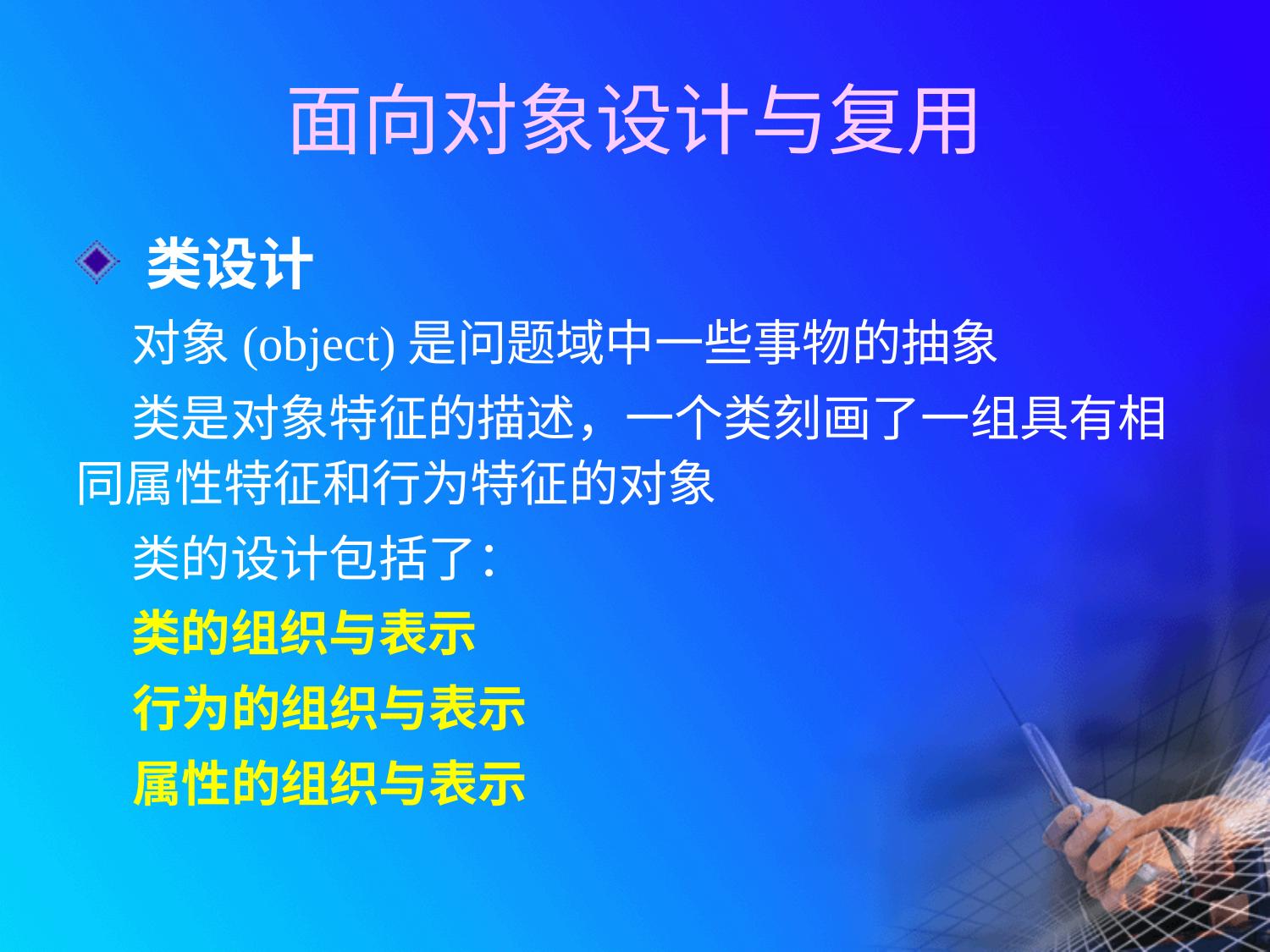

# 面向对象设计与复用
 类设计
    对象(object)是问题域中一些事物的抽象
    类是对象特征的描述，一个类刻画了一组具有相同属性特征和行为特征的对象
    类的设计包括了：
    类的组织与表示
    行为的组织与表示
    属性的组织与表示